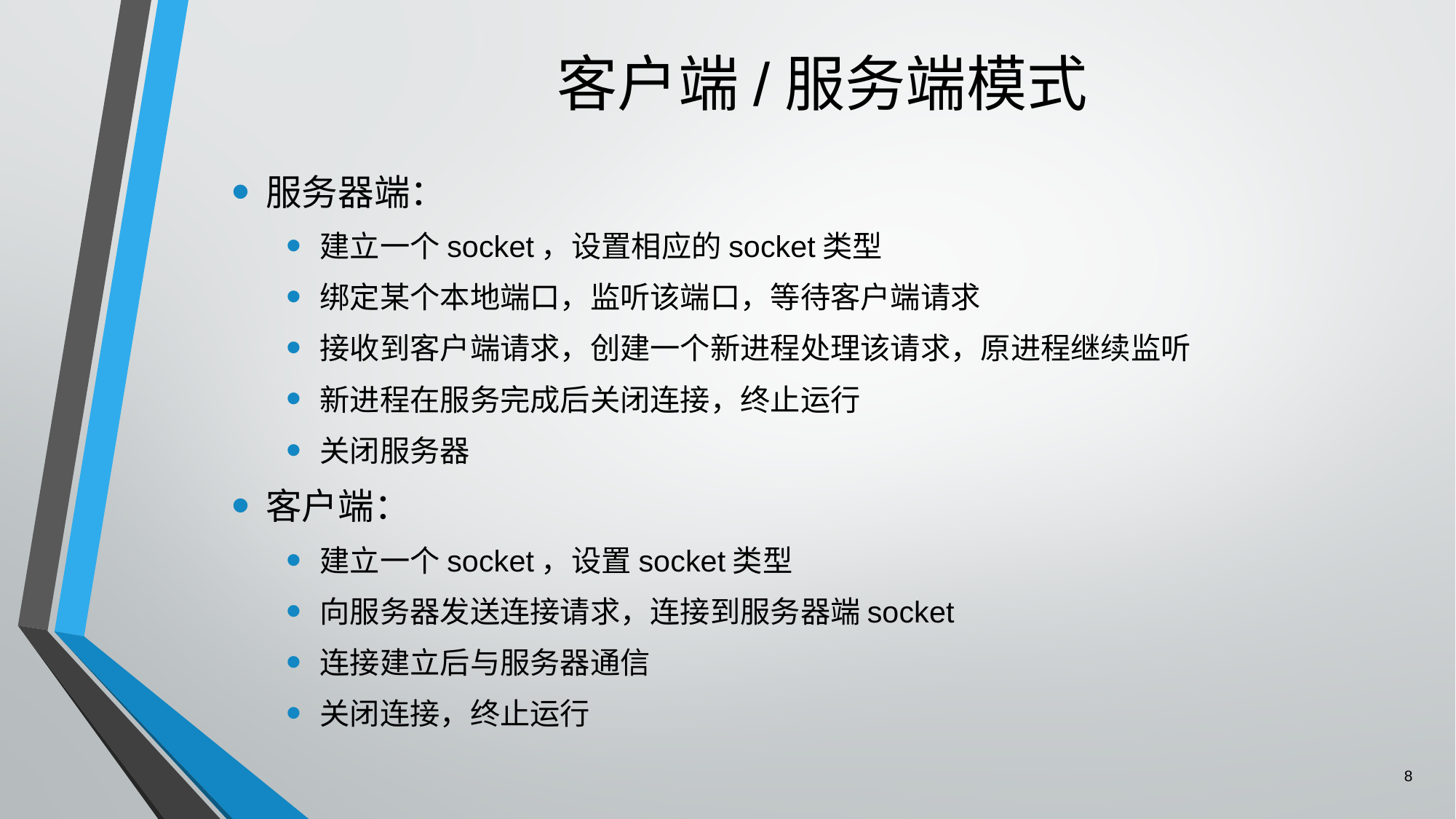

# 客户端/服务端模式
服务器端：
建立一个socket，设置相应的socket类型
绑定某个本地端口，监听该端口，等待客户端请求
接收到客户端请求，创建一个新进程处理该请求，原进程继续监听
新进程在服务完成后关闭连接，终止运行
关闭服务器
客户端：
建立一个socket，设置socket类型
向服务器发送连接请求，连接到服务器端socket
连接建立后与服务器通信
关闭连接，终止运行
8